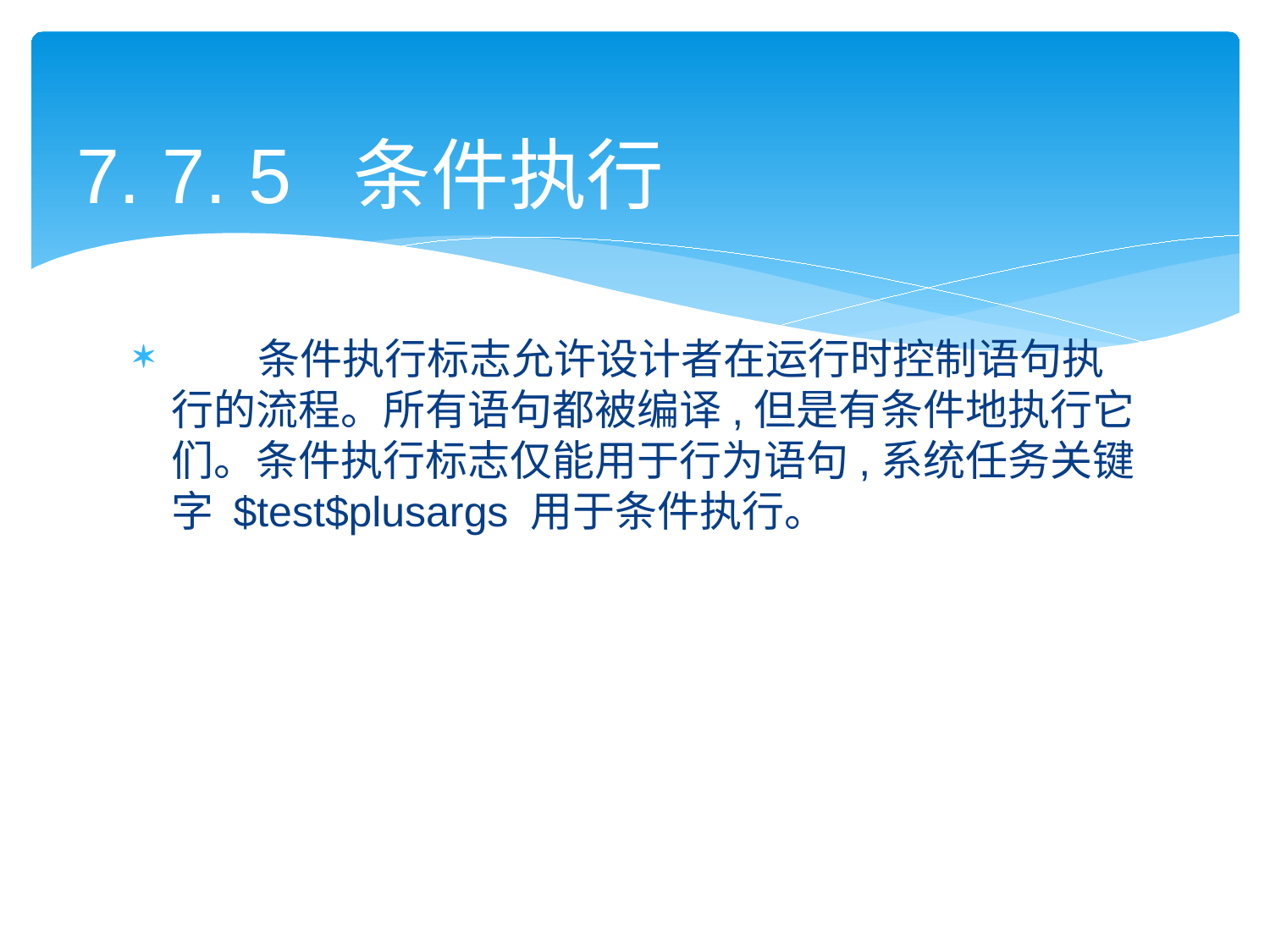

# 7. 7. 5  条件执行
        条件执行标志允许设计者在运行时控制语句执行的流程。所有语句都被编译,但是有条件地执行它们。条件执行标志仅能用于行为语句,系统任务关键字 $test$plusargs 用于条件执行。